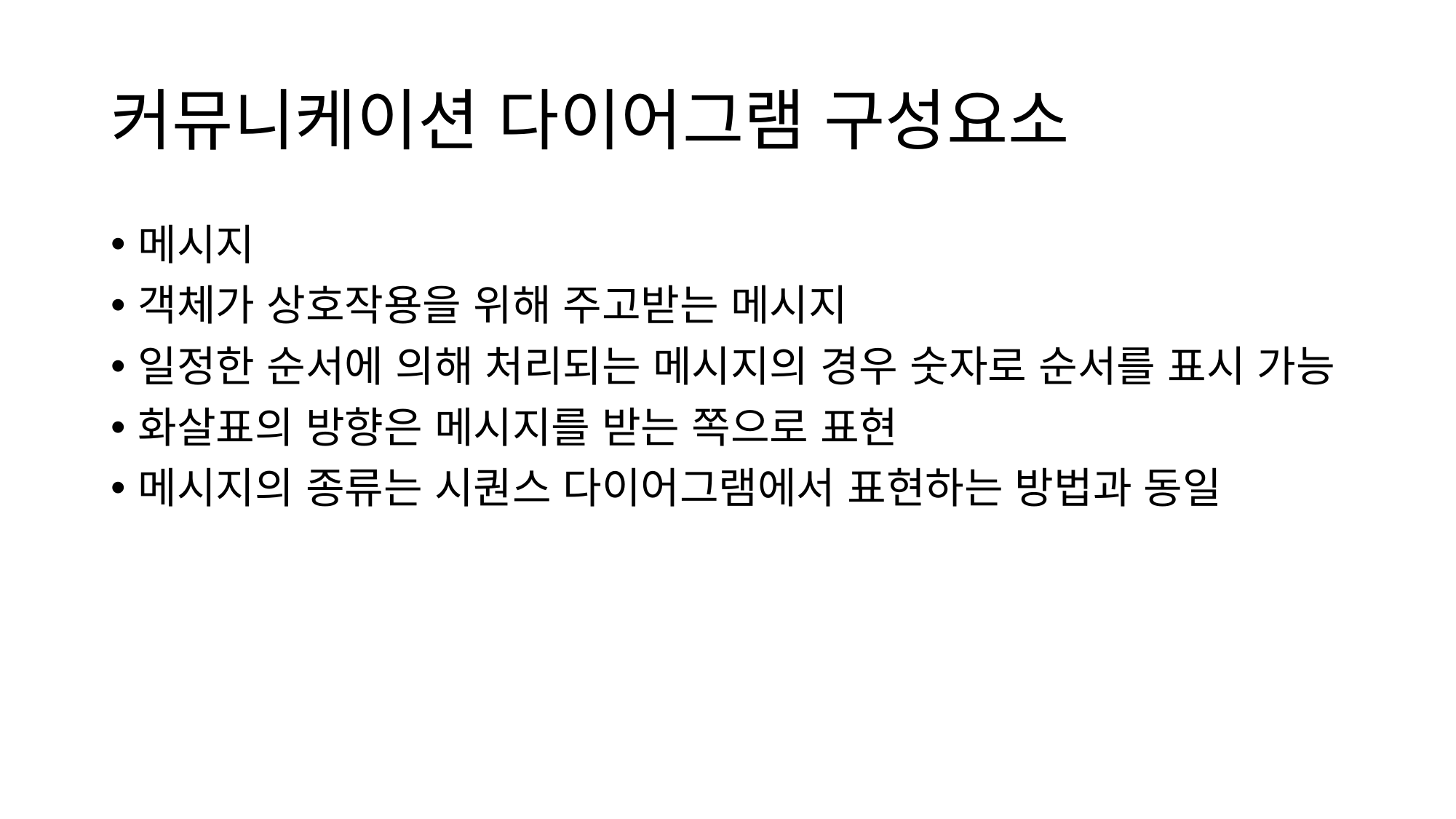

# 커뮤니케이션 다이어그램 구성요소
메시지
객체가 상호작용을 위해 주고받는 메시지
일정한 순서에 의해 처리되는 메시지의 경우 숫자로 순서를 표시 가능
화살표의 방향은 메시지를 받는 쪽으로 표현
메시지의 종류는 시퀀스 다이어그램에서 표현하는 방법과 동일